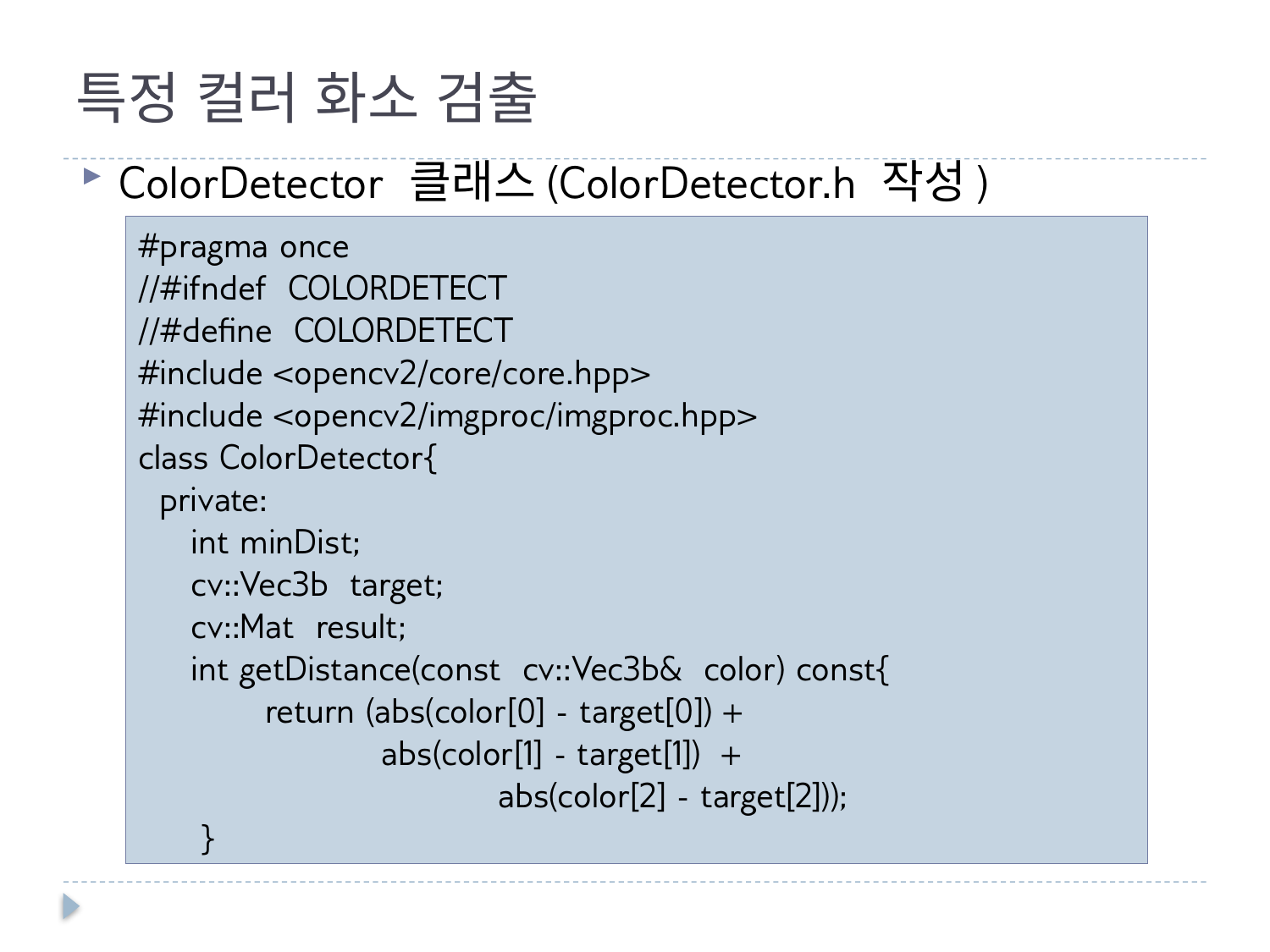

# 특정 컬러 화소 검출
ColorDetector 클래스(ColorDetector.h 작성)
#pragma once
//#ifndef  COLORDETECT
//#define  COLORDETECT
#include <opencv2/core/core.hpp>
#include <opencv2/imgproc/imgproc.hpp>
class ColorDetector{
  private:
     int minDist;
     cv::Vec3b  target;
     cv::Mat  result;
     int getDistance(const  cv::Vec3b&  color) const{
            return (abs(color[0] - target[0]) +
                       abs(color[1] - target[1])  +
             	          abs(color[2] - target[2]));
      }